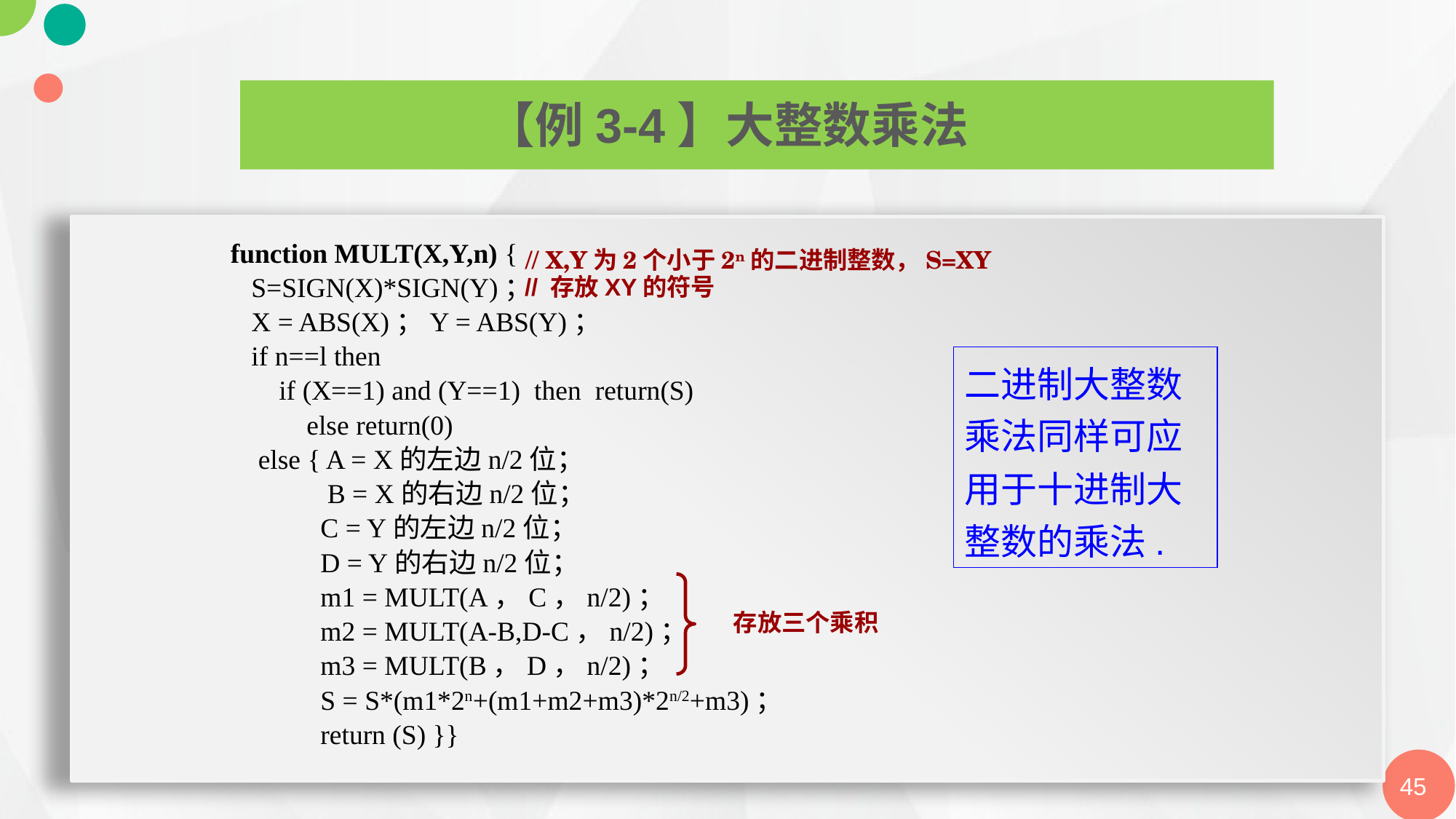

【例3-4】大整数乘法
// X,Y为2个小于2n的二进制整数，S=XY
function MULT(X,Y,n) {
   S=SIGN(X)*SIGN(Y)；
   X = ABS(X)；Y = ABS(Y)；
   if n==l then
       if (X==1) and (Y==1)  then  return(S)
           else return(0)
    else { A = X的左边n/2位；
              B = X的右边n/2位；
             C = Y的左边n/2位；
             D = Y的右边n/2位；
             m1 = MULT(A，C，n/2)；
             m2 = MULT(A-B,D-C，n/2)；
             m3 = MULT(B，D，n/2)；
             S = S*(m1*2n+(m1+m2+m3)*2n/2+m3)；
             return (S) }}
// 存放XY的符号

存放三个乘积
二进制大整数乘法同样可应用于十进制大整数的乘法.